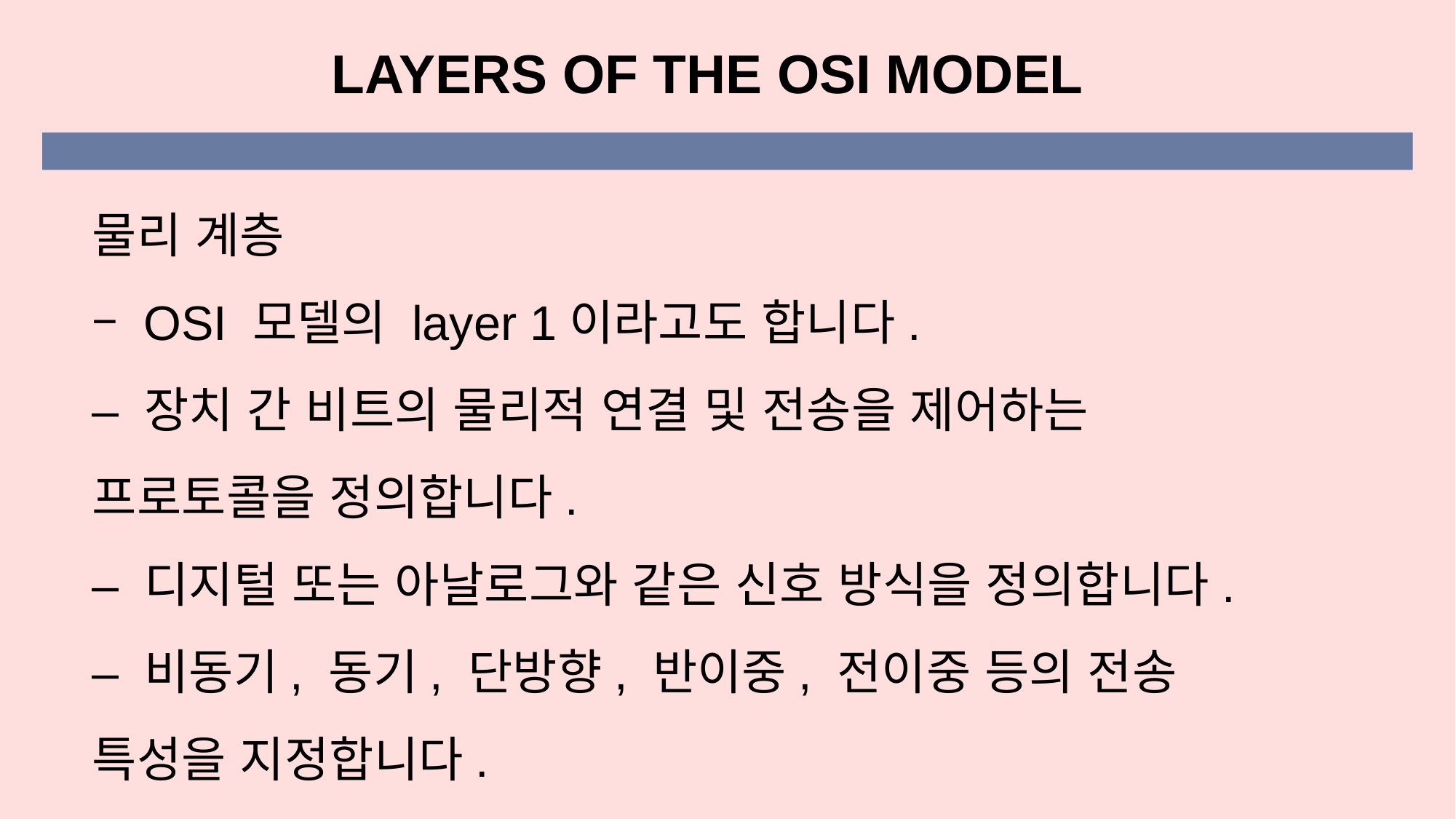

LAYERS OF THE OSI MODEL

물리 계층
– OSI 모델의 layer 1이라고도 합니다.
– 장치 간 비트의 물리적 연결 및 전송을 제어하는 프로토콜을 정의합니다.
– 디지털 또는 아날로그와 같은 신호 방식을 정의합니다.
– 비동기, 동기, 단방향, 반이중, 전이중 등의 전송 특성을 지정합니다.
– 10Mbps, 100Mbps, 1000Mbps 등의 데이터 속도를 정의합니다.